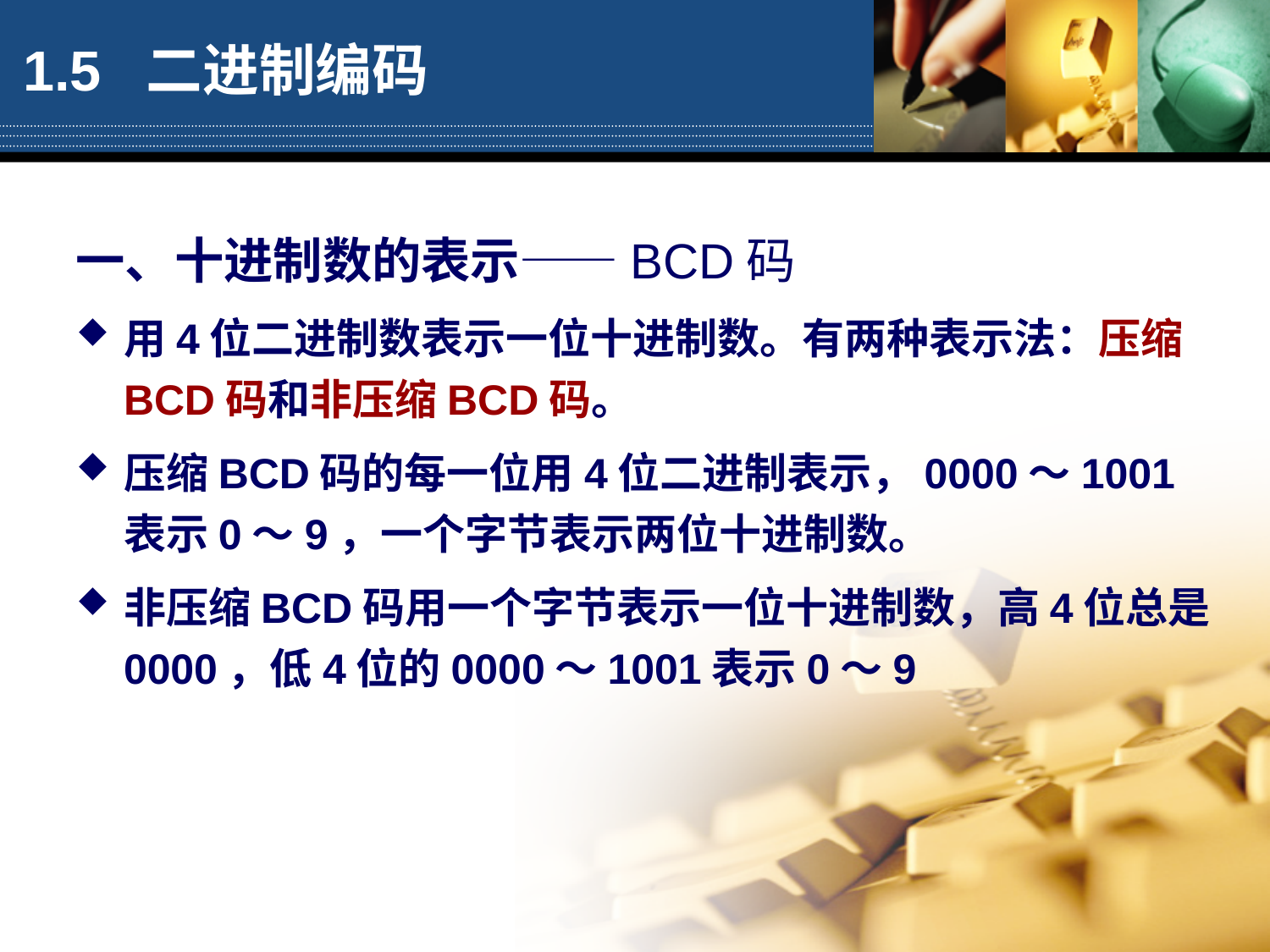

# 1.5  二进制编码
一、十进制数的表示——BCD码
用4位二进制数表示一位十进制数。有两种表示法：压缩BCD码和非压缩BCD码。
压缩BCD码的每一位用4位二进制表示，0000～1001表示0～9，一个字节表示两位十进制数。
非压缩BCD码用一个字节表示一位十进制数，高4位总是0000，低4位的0000～1001表示0～9